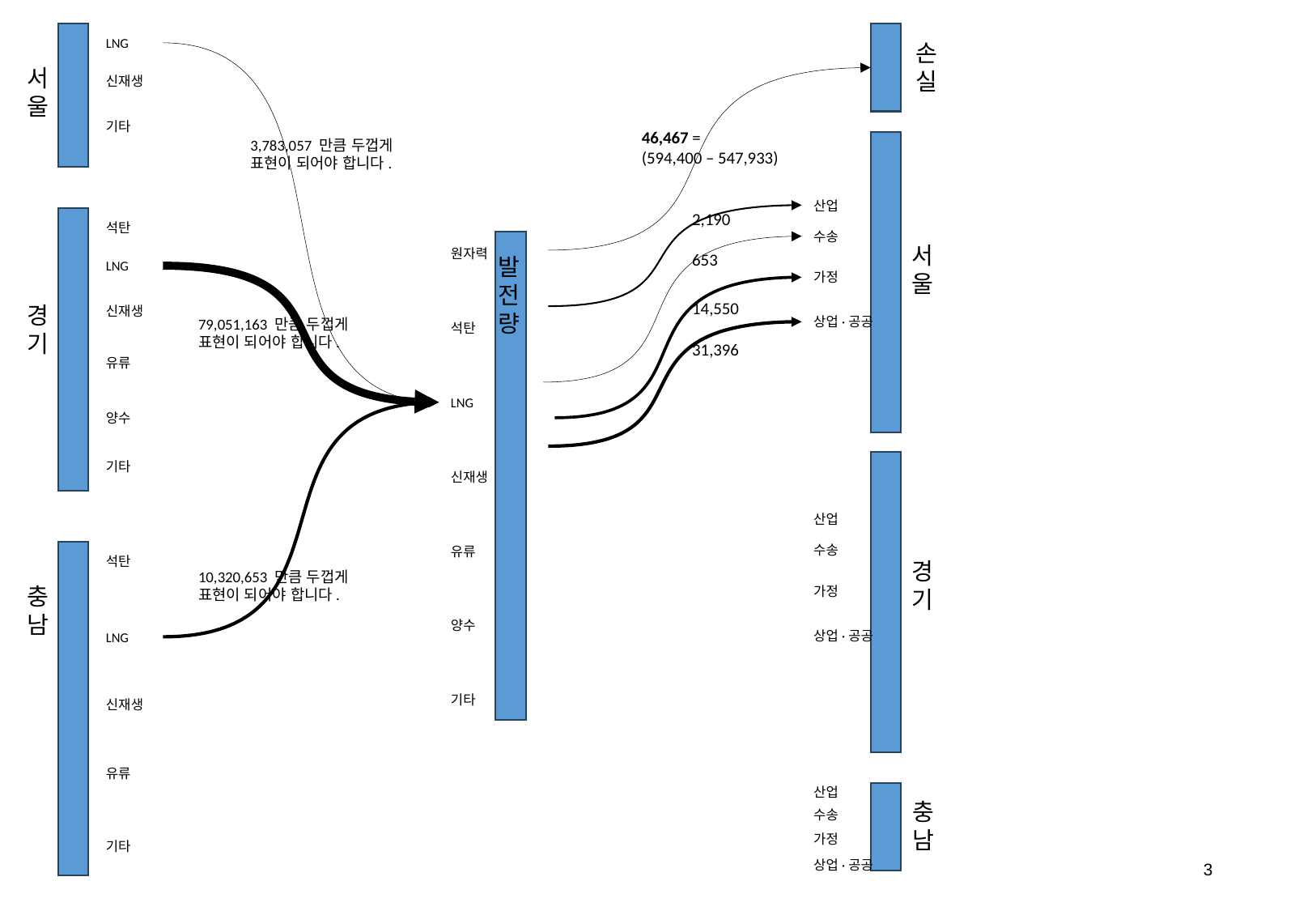

전력공급
전력수요

LNG
손실
서울
신재생
기타
46,467 =
(594,400 – 547,933)
3,783,057 만큼 두껍게 표현이 되어야 합니다.

산업
2,190

석탄
수송

서울
원자력
653
발전량
LNG
가정
14,550
경기
신재생
상업·공공
79,051,163 만큼 두껍게 표현이 되어야 합니다.
석탄
31,396
유류
LNG
양수
기타

신재생
산업
수송
유류

석탄
경기
10,320,653 만큼 두껍게 표현이 되어야 합니다.
충남
가정
양수
상업·공공
LNG
[차트]
Echart에서 sankey쪽 중에서 활용해야할것 같습니다.
기타
신재생
유류
산업

[자료] 지역에너지통계연보
Ⅴ-1 지역별 발전량
Ⅴ-4 지역별 전력 소비
충남
수송
가정
기타
3
상업·공공